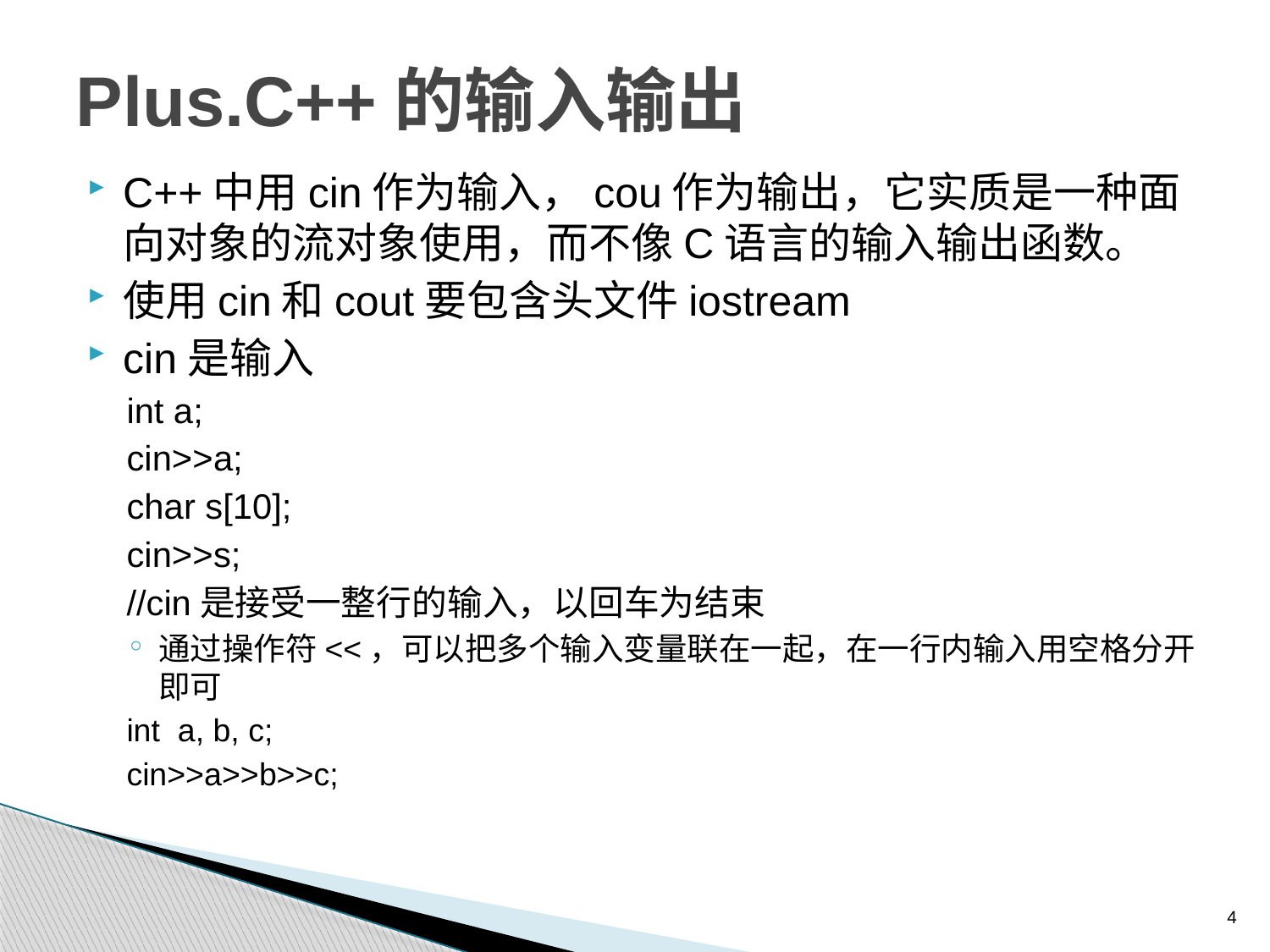

# Plus.C++的输入输出
C++中用cin作为输入，cou作为输出，它实质是一种面向对象的流对象使用，而不像C语言的输入输出函数。
使用cin和cout要包含头文件iostream
cin是输入
int a;
cin>>a;
char s[10];
cin>>s;
//cin是接受一整行的输入，以回车为结束
通过操作符<<，可以把多个输入变量联在一起，在一行内输入用空格分开即可
int  a, b, c;
cin>>a>>b>>c;

4